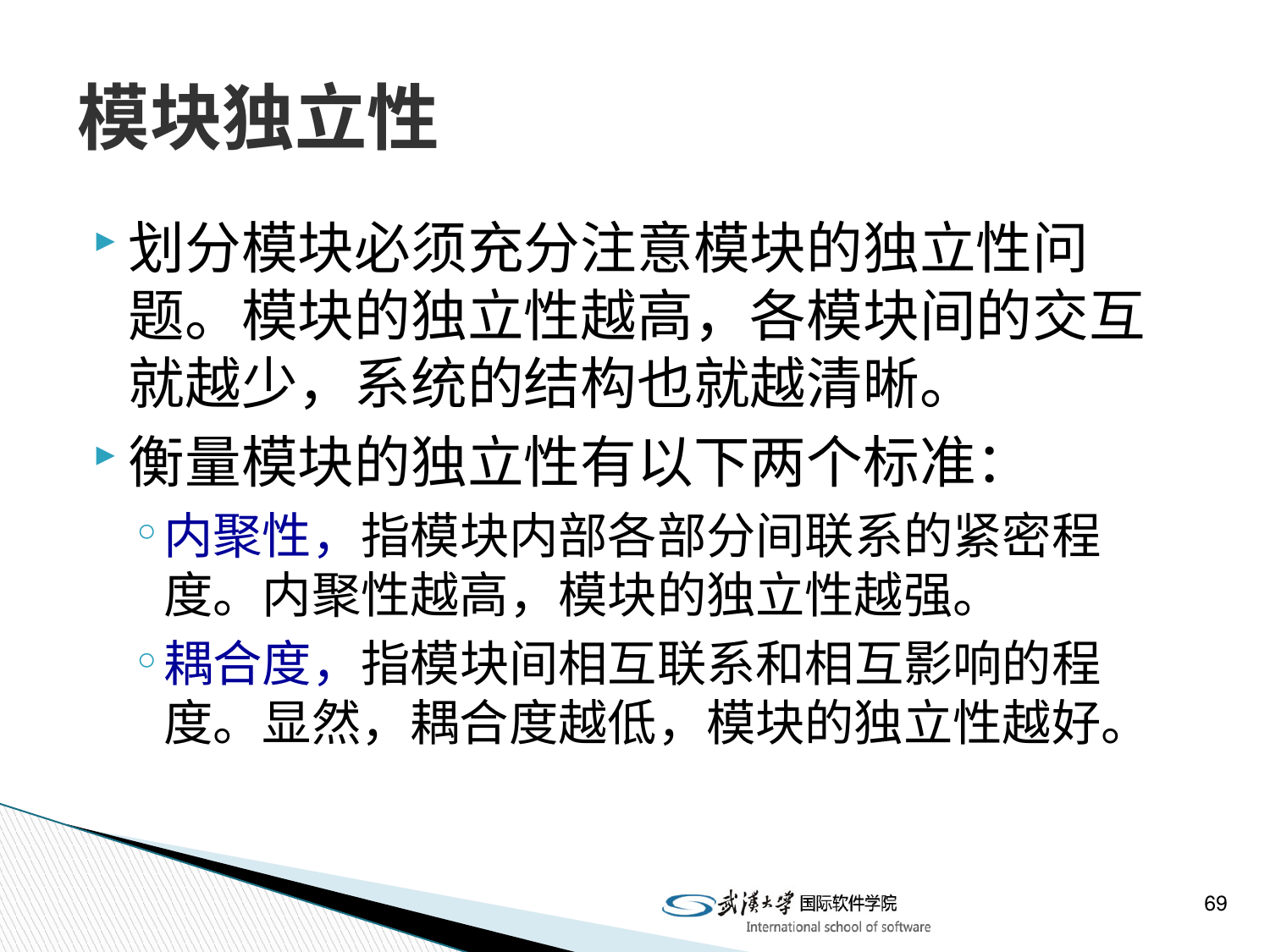

# 模块独立性
划分模块必须充分注意模块的独立性问题。模块的独立性越高，各模块间的交互就越少，系统的结构也就越清晰。
衡量模块的独立性有以下两个标准：
内聚性，指模块内部各部分间联系的紧密程度。内聚性越高，模块的独立性越强。
耦合度，指模块间相互联系和相互影响的程度。显然，耦合度越低，模块的独立性越好。